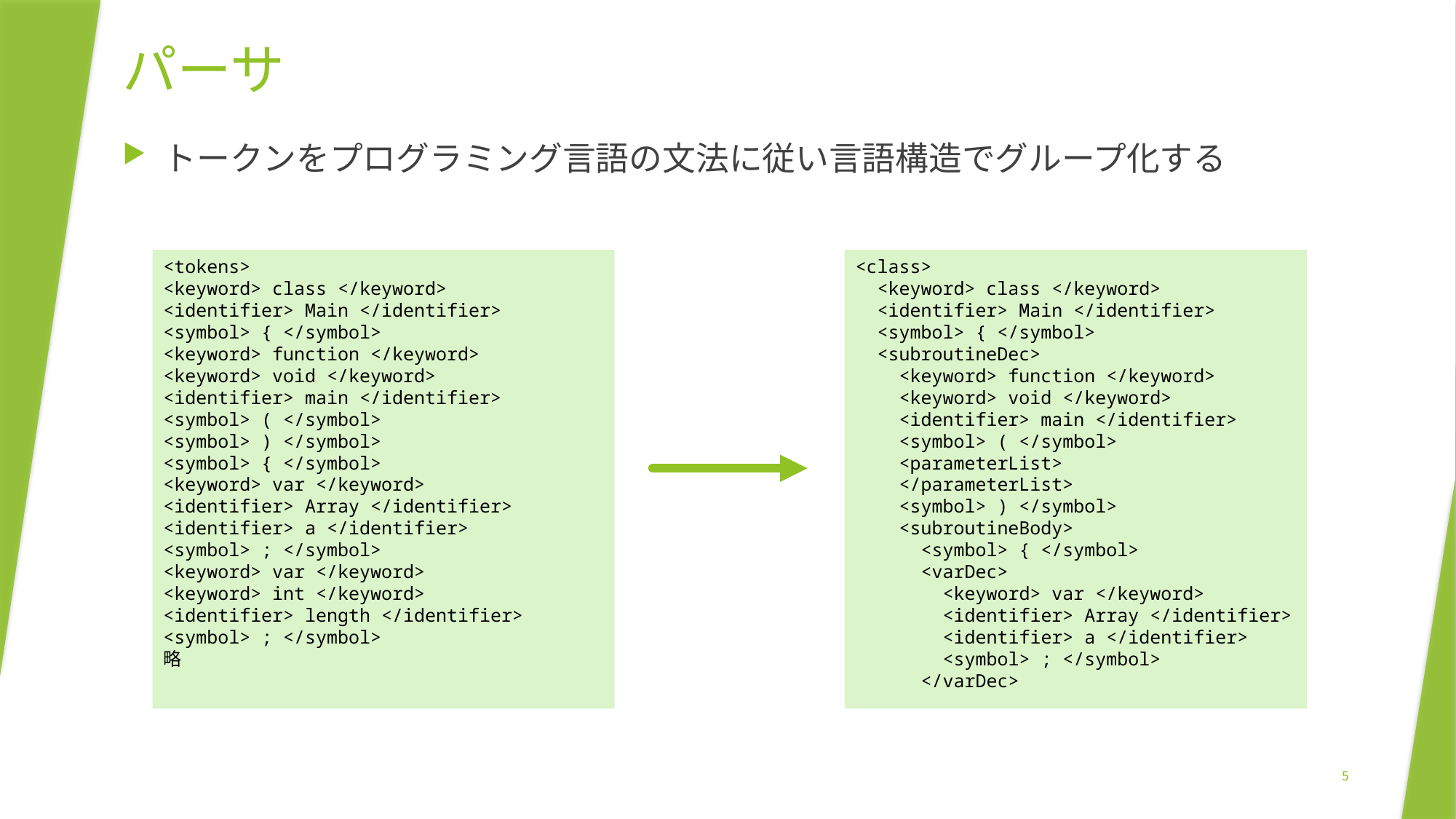

# パーサ
トークンをプログラミング言語の文法に従い言語構造でグループ化する
<tokens>
<keyword> class </keyword>
<identifier> Main </identifier>
<symbol> { </symbol>
<keyword> function </keyword>
<keyword> void </keyword>
<identifier> main </identifier>
<symbol> ( </symbol>
<symbol> ) </symbol>
<symbol> { </symbol>
<keyword> var </keyword>
<identifier> Array </identifier>
<identifier> a </identifier>
<symbol> ; </symbol>
<keyword> var </keyword>
<keyword> int </keyword>
<identifier> length </identifier>
<symbol> ; </symbol>
略
<class>
  <keyword> class </keyword>
  <identifier> Main </identifier>
  <symbol> { </symbol>
  <subroutineDec>
    <keyword> function </keyword>
    <keyword> void </keyword>
    <identifier> main </identifier>
    <symbol> ( </symbol>
    <parameterList>
    </parameterList>
    <symbol> ) </symbol>
    <subroutineBody>
      <symbol> { </symbol>
      <varDec>
        <keyword> var </keyword>
        <identifier> Array </identifier>
        <identifier> a </identifier>
        <symbol> ; </symbol>
      </varDec>

5